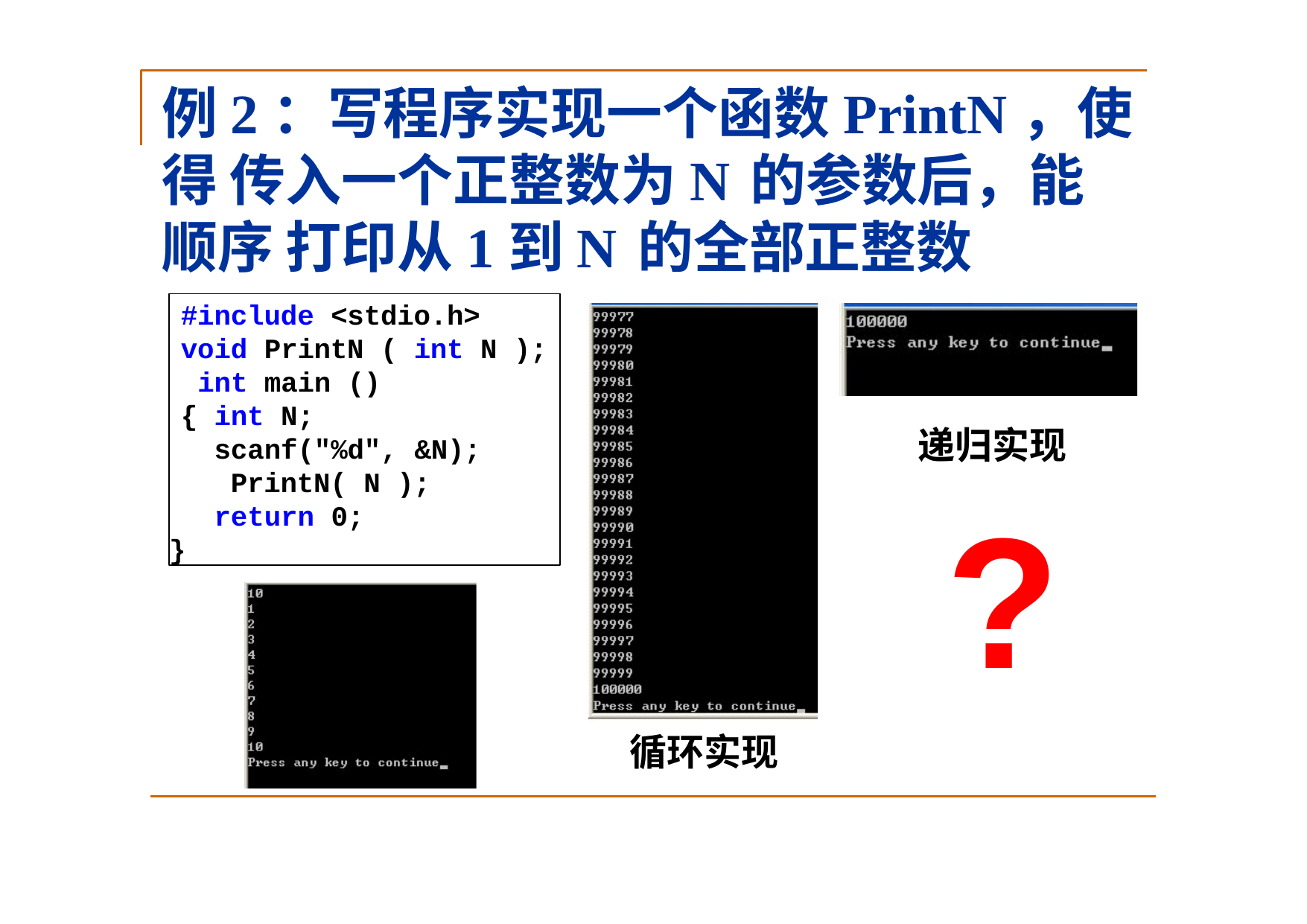

# 例2：写程序实现一个函数PrintN，使得 传入一个正整数为N的参数后，能顺序 打印从1到N的全部正整数
#include <stdio.h>  void PrintN ( int N );  int main ()
{ int N;  scanf("%d", &N);  PrintN( N );  return 0;
}

递归实现
?

循环实现